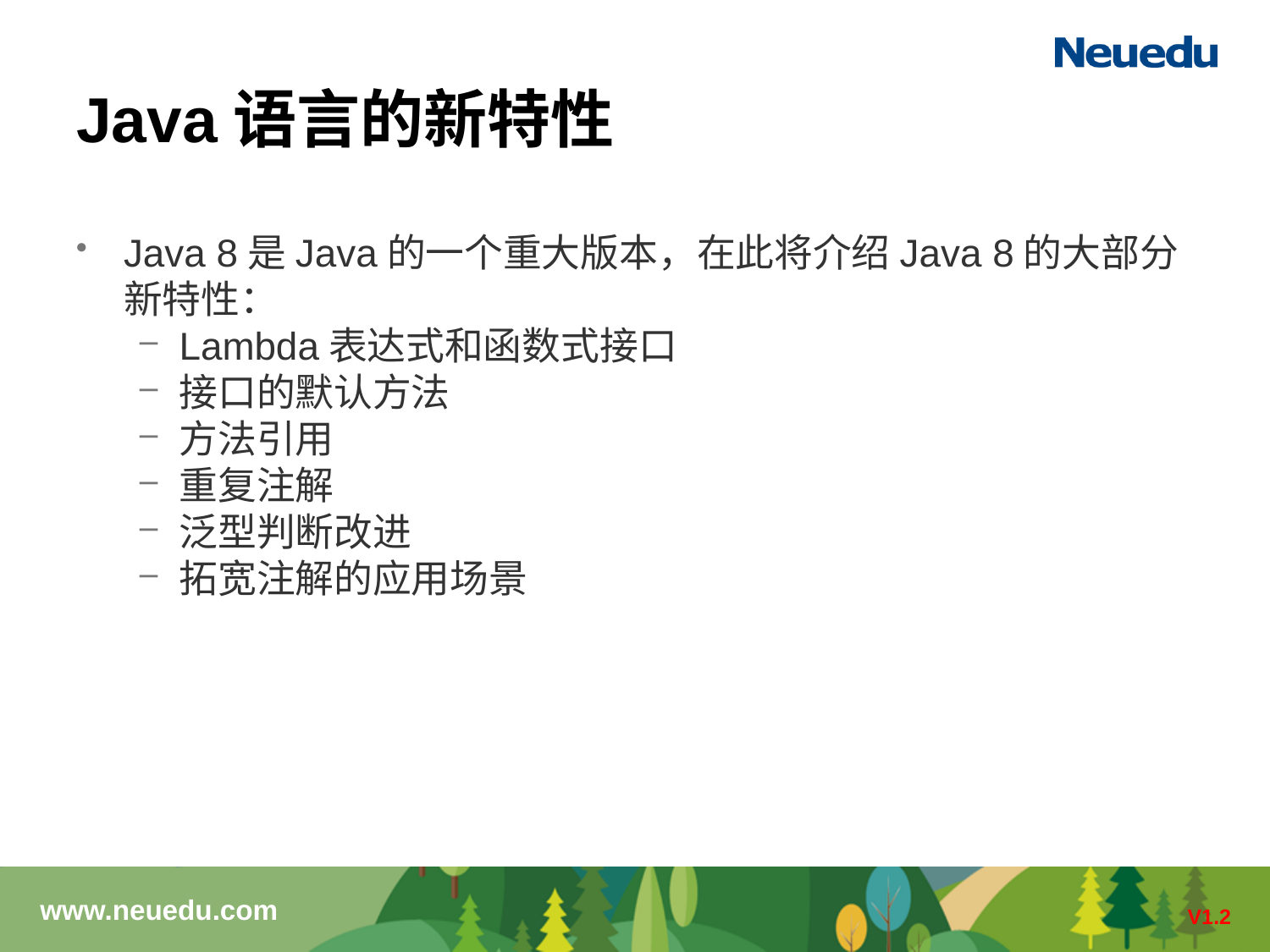

# Java语言的新特性
Java 8是Java的一个重大版本，在此将介绍Java 8的大部分新特性：
Lambda表达式和函数式接口
接口的默认方法
方法引用
重复注解
泛型判断改进
拓宽注解的应用场景